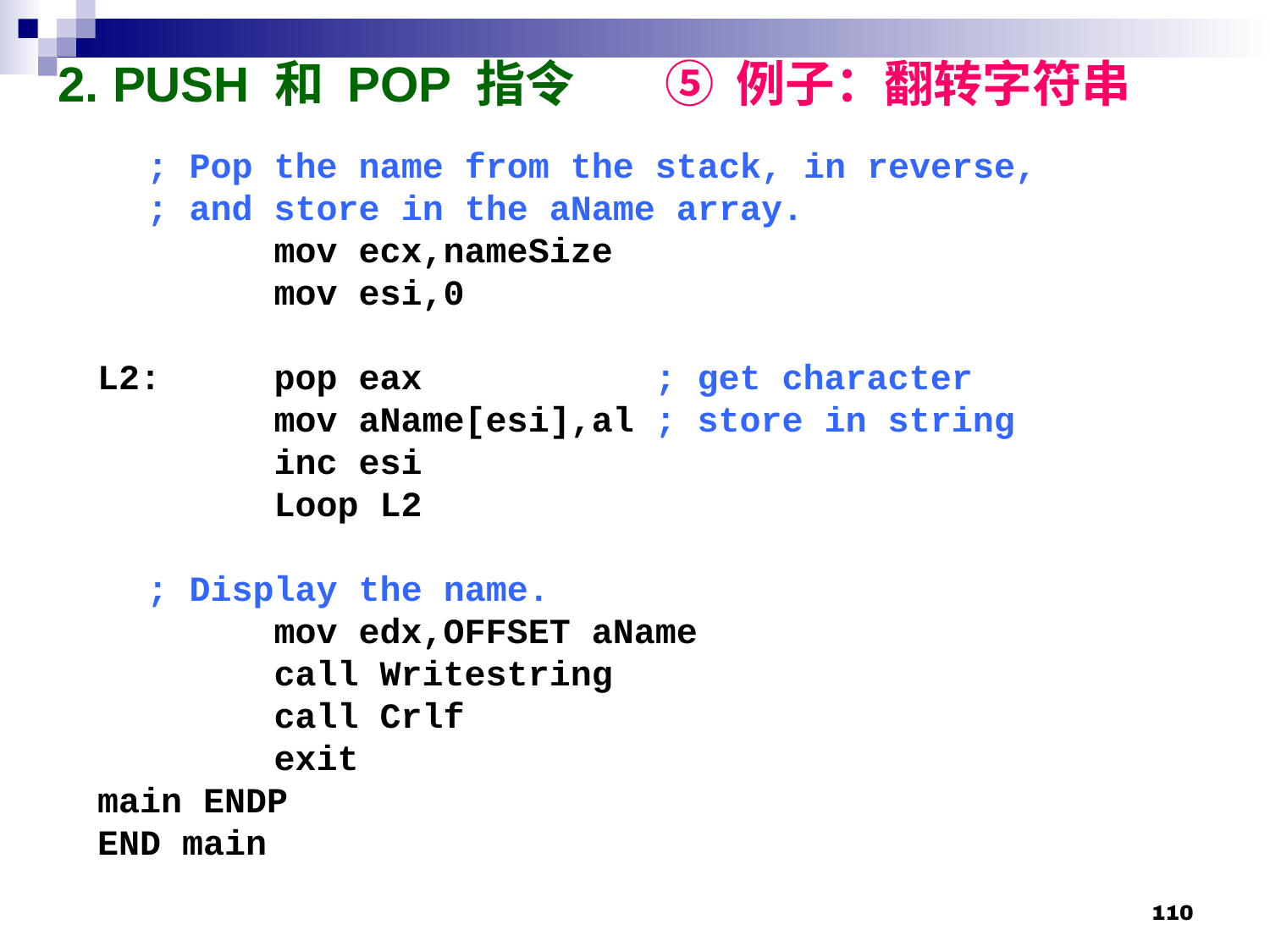

# 2. PUSH 和 POP 指令        ⑤  例子：翻转字符串
	; Pop the name from the stack, in reverse,
	; and store in the aName array.
		mov ecx,nameSize
		mov esi,0

L2:	pop eax		; get character
		mov aName[esi],al	; store in string
		inc esi
		Loop L2

	; Display the name.
		mov edx,OFFSET aName
		call Writestring
		call Crlf
		exit
main ENDP
END main
110